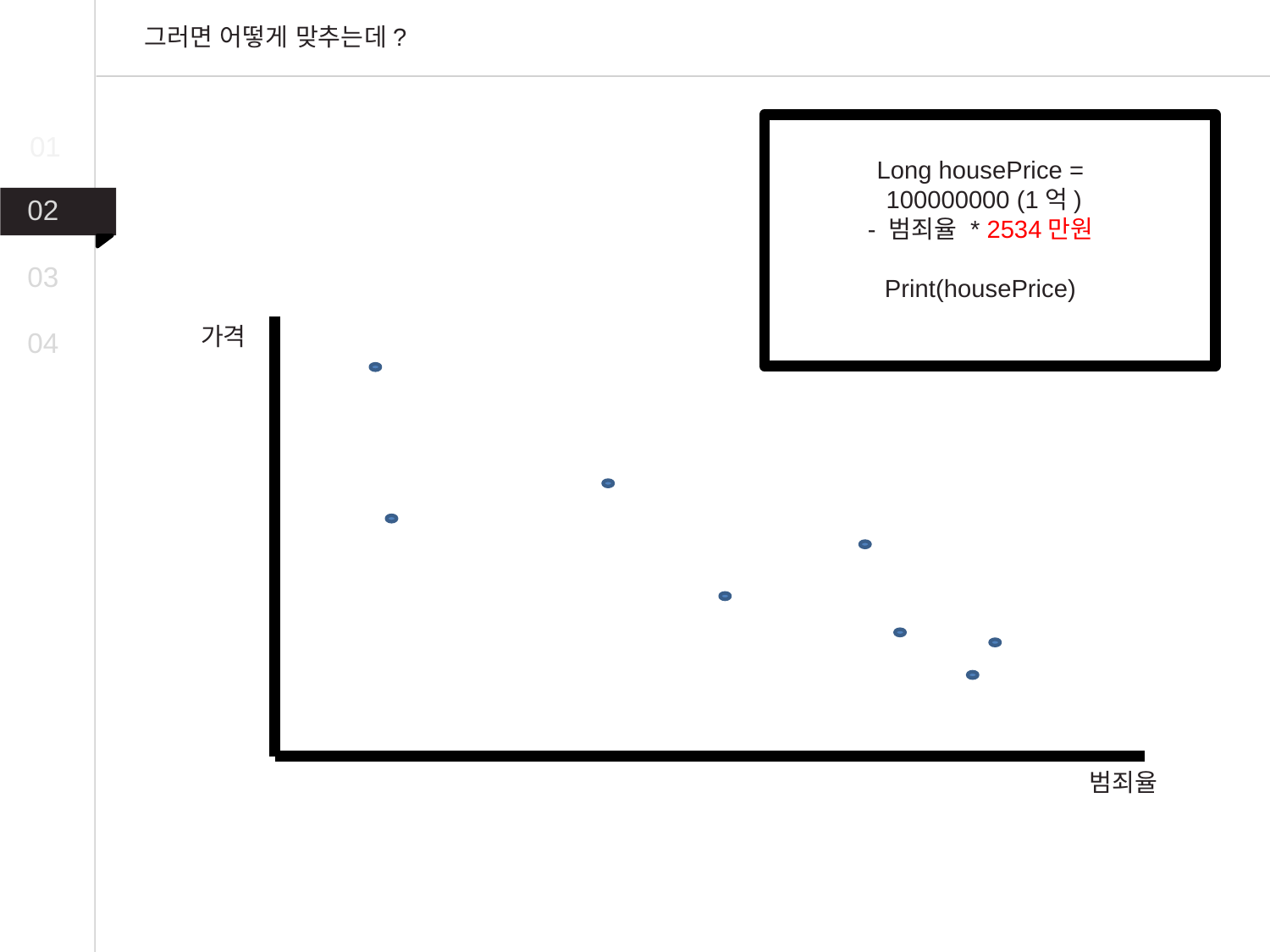

그러면 어떻게 맞추는데?

01
Long housePrice =
 100000000 (1억)
- 범죄율 * 2534만원

Print(housePrice)
02

03
가격
04

범죄율